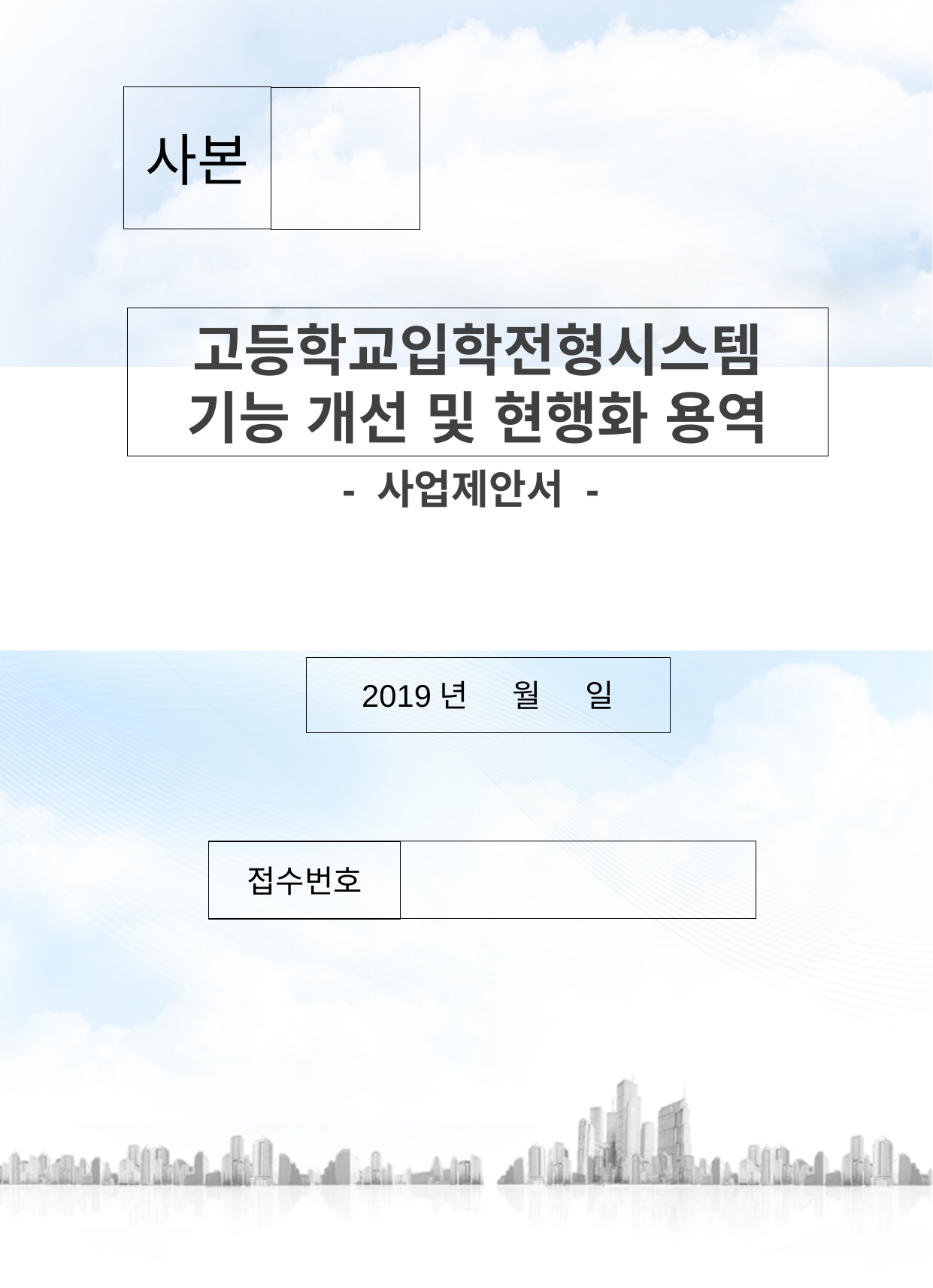

사본

고등학교입학전형시스템
기능 개선 및 현행화 용역
- 사업제안서 -
2019년     월     일

접수번호